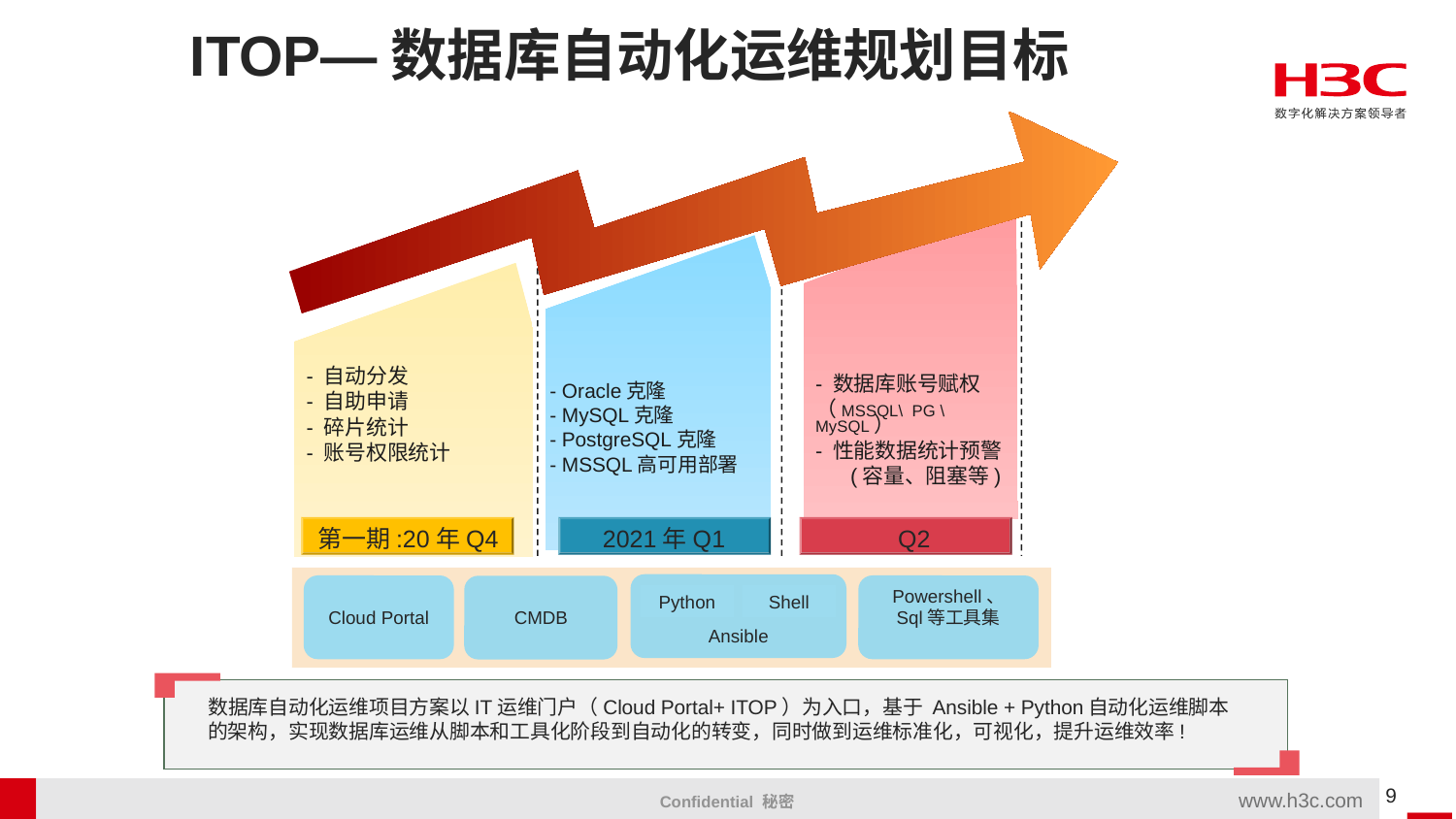

ITOP—数据库自动化运维规划目标

- Oracle克隆
- MySQL克隆
- PostgreSQL克隆
- MSSQL高可用部署
- 自动分发
- 自助申请
- 碎片统计
- 账号权限统计

- 数据库账号赋权
（MSSQL\  PG \ MySQL）
- 性能数据统计预警
      (容量、阻塞等)
第一期:20年Q4
2021年Q1
Q2

Ansible
Powershell、 Sql等工具集

Cloud Portal
CMDB
Python
Shell

数据库自动化运维项目方案以IT运维门户（Cloud Portal+ ITOP）为入口，基于 Ansible + Python自动化运维脚本的架构，实现数据库运维从脚本和工具化阶段到自动化的转变，同时做到运维标准化，可视化，提升运维效率!